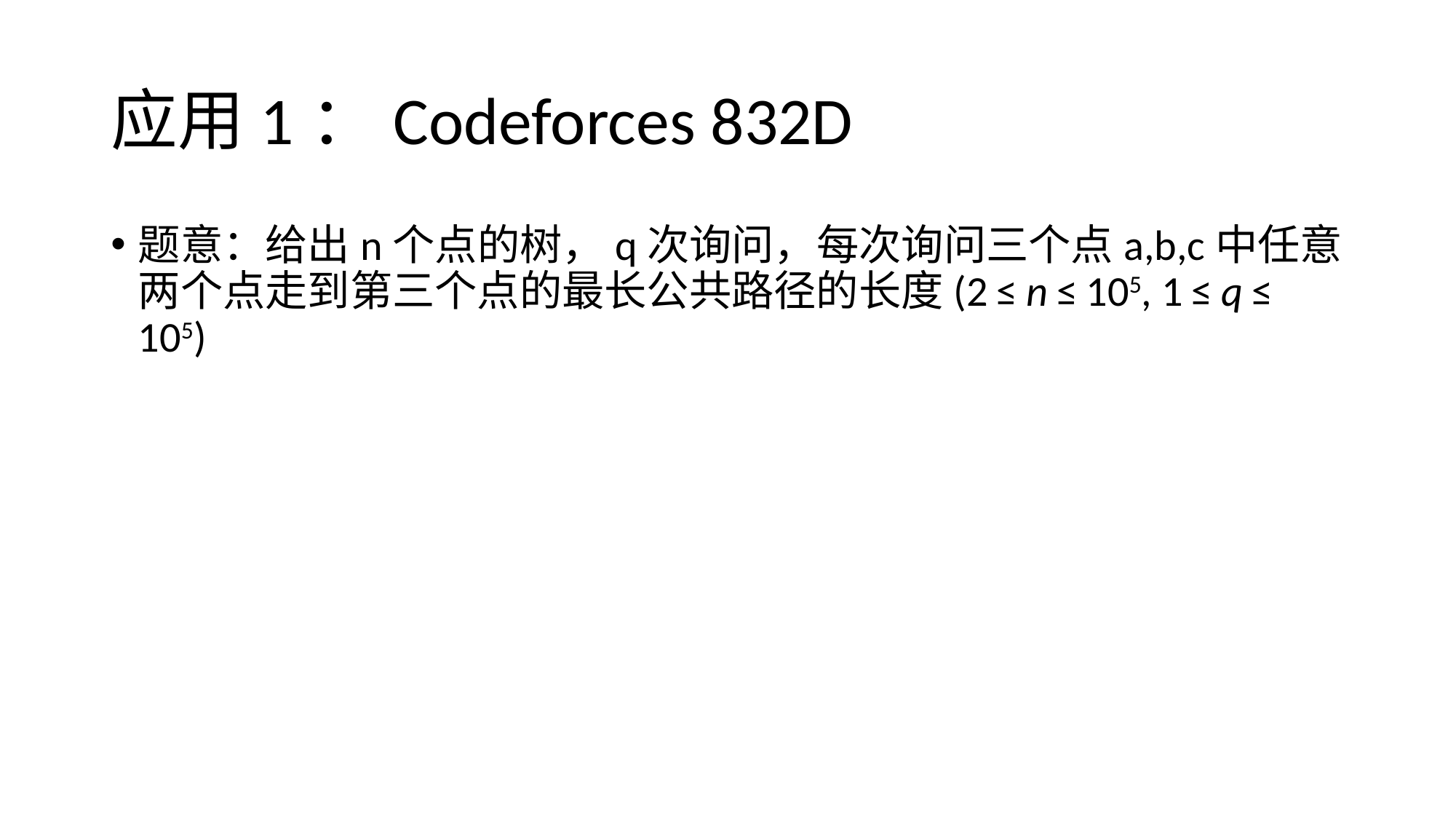

# 应用1：Codeforces 832D
题意：给出n个点的树，q次询问，每次询问三个点a,b,c中任意两个点走到第三个点的最长公共路径的长度(2 ≤ n ≤ 105, 1 ≤ q ≤ 105)